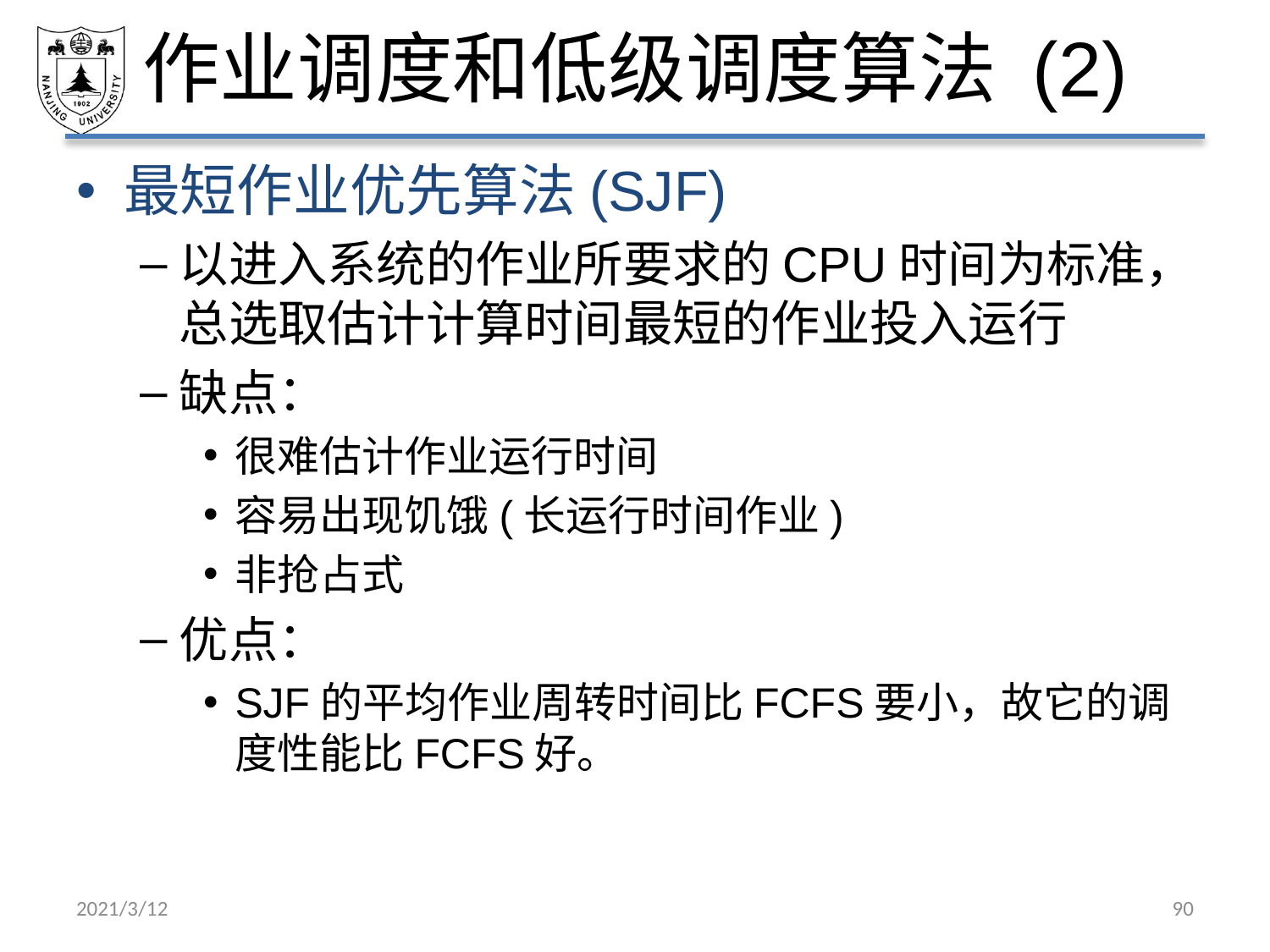

# 作业调度和低级调度算法 (2)
最短作业优先算法(SJF)
以进入系统的作业所要求的CPU时间为标准，总选取估计计算时间最短的作业投入运行
缺点：
很难估计作业运行时间
容易出现饥饿(长运行时间作业)
非抢占式
优点：
SJF的平均作业周转时间比FCFS要小，故它的调度性能比FCFS好。

2021/3/12
90